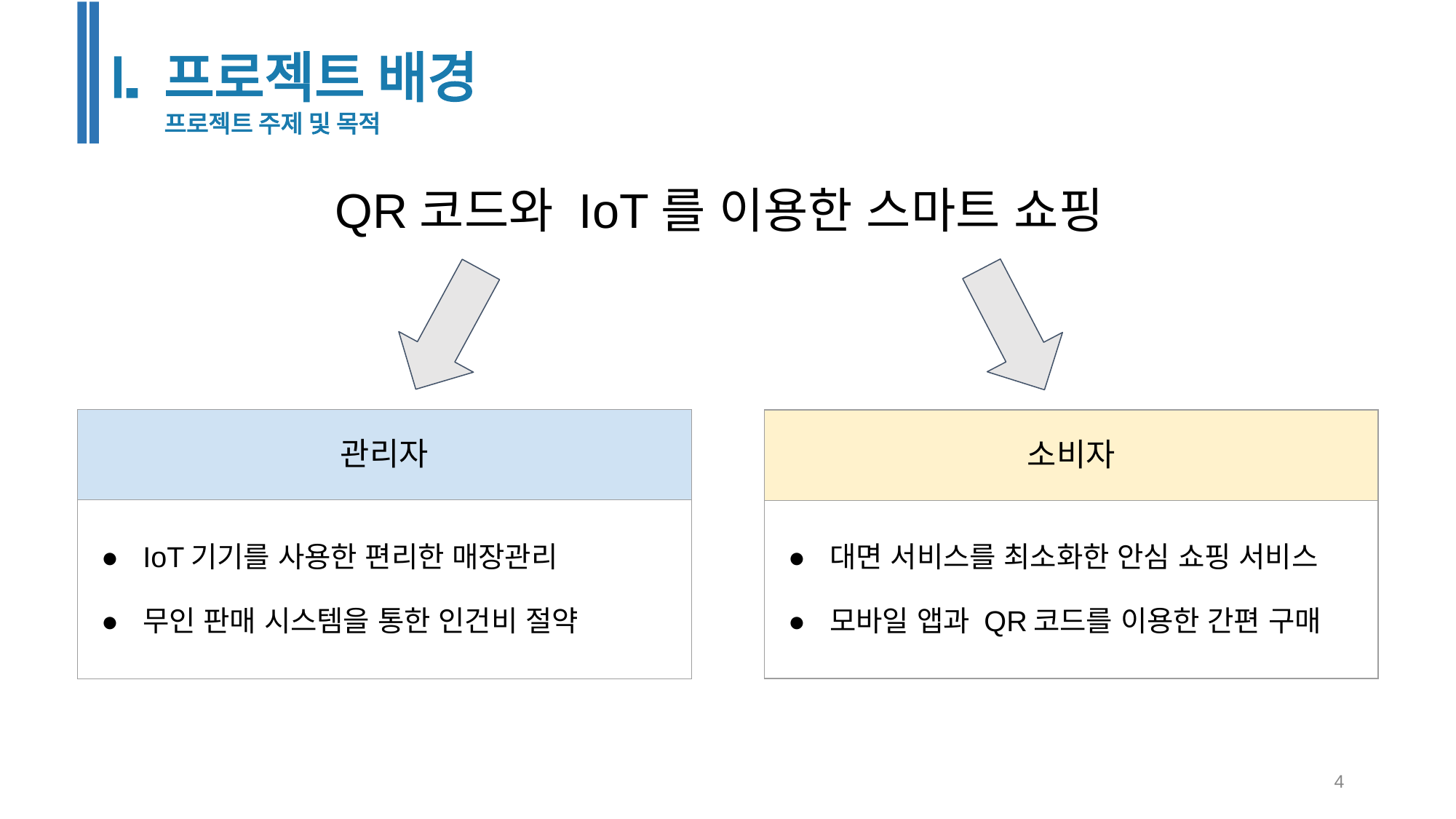

Ⅰ. 프로젝트 배경
프로젝트 주제 및 목적
QR코드와 IoT를 이용한 스마트 쇼핑

| 관리자 |
| --- |
| IoT기기를 사용한 편리한 매장관리 무인 판매 시스템을 통한 인건비 절약 |
| 소비자 |
| --- |
| 대면 서비스를 최소화한 안심 쇼핑 서비스 모바일 앱과 QR코드를 이용한 간편 구매 |
4